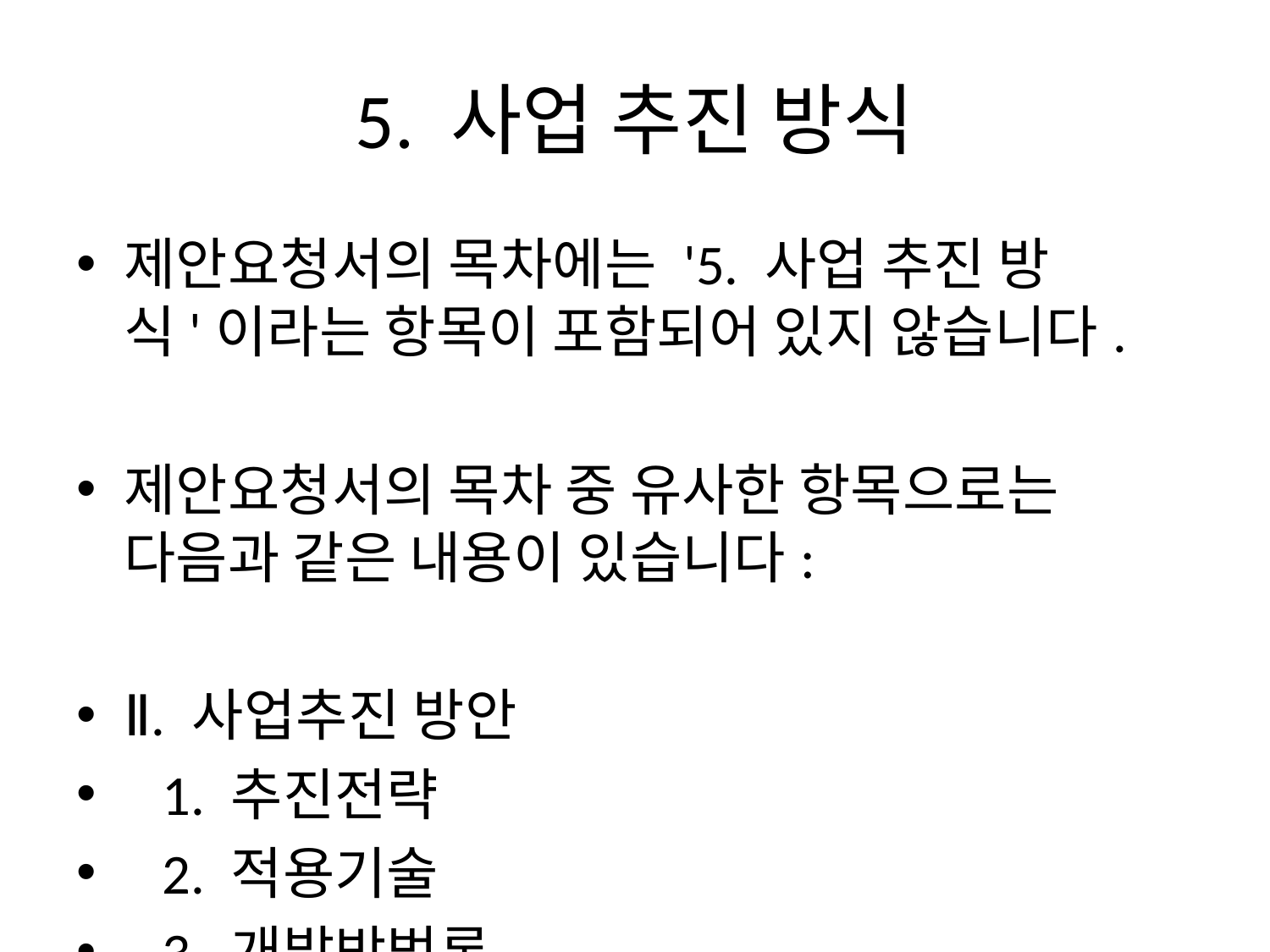

# 5. 사업 추진 방식
제안요청서의 목차에는 '5. 사업 추진 방식'이라는 항목이 포함되어 있지 않습니다.

제안요청서의 목차 중 유사한 항목으로는 다음과 같은 내용이 있습니다:

Ⅱ. 사업추진 방안
   1. 추진전략
   2. 적용기술
   3. 개발방법론

이 항목들에서는 제안사가 해당 사업을 어떤 전략과 기술, 방법론으로 추진할 것인지를 기술하도록 되어 있습니다.

제안요청서에 포함되지 않은 '사업 추진 방식'에 대해서는 제안요청서의 내용만으로는 어떤 내용을 작성해야 할지 파악하기 어려우므로, 자세한 내용을 작성하기는 어렵습니다. 프레젠테이션에 '사업 추진 방식' 항목을 포함하고자 한다면, 발주처와 해당 항목에서 설명해야 할 구체적인 내용에 대해 협의가 필요할 것 같습니다.